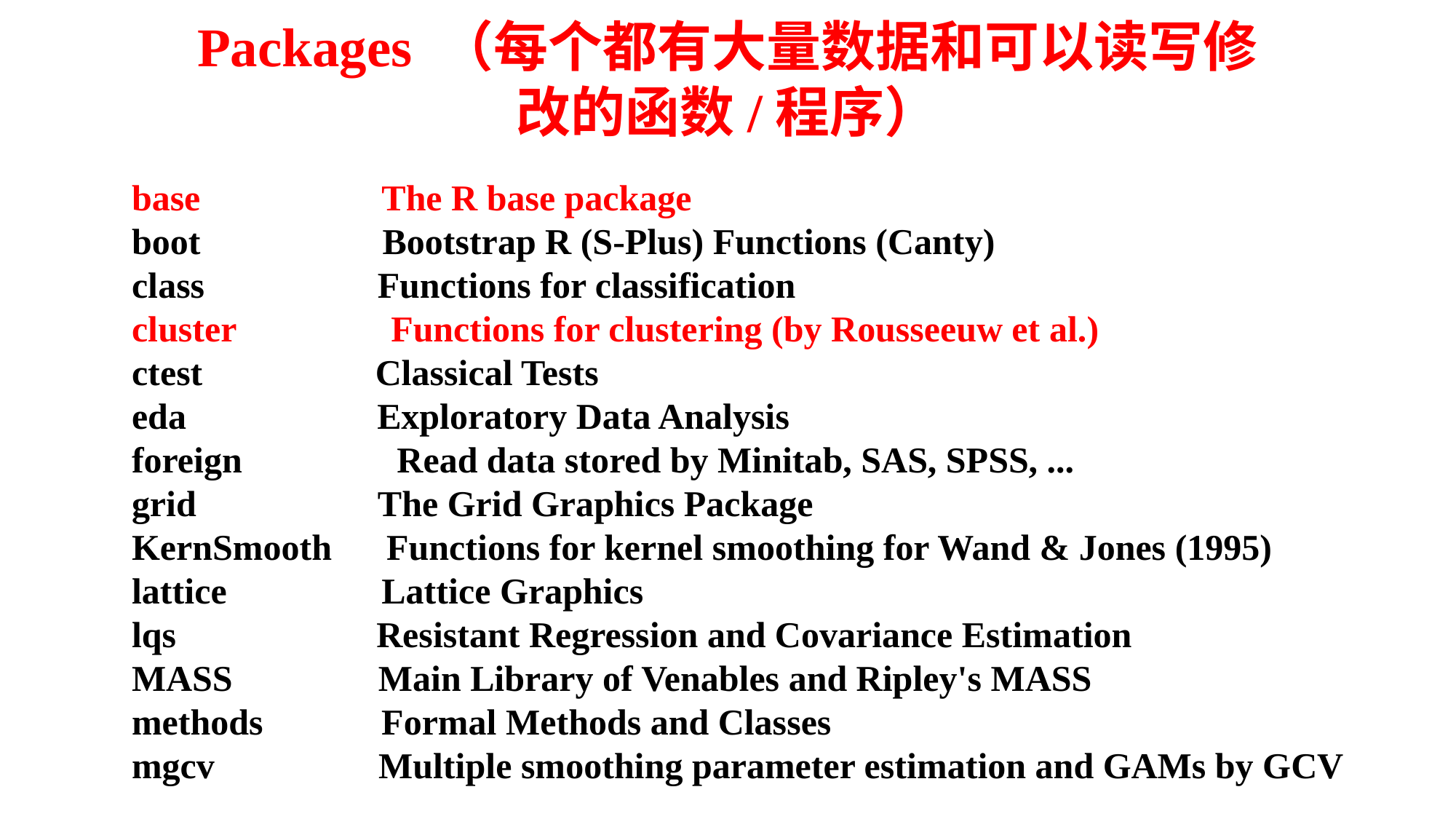

# Packages （每个都有大量数据和可以读写修改的函数/程序）
base                    The R base package
boot                    Bootstrap R (S-Plus) Functions (Canty)
class                   Functions for classification
cluster                 Functions for clustering (by Rousseeuw et al.)
ctest                   Classical Tests
eda                     Exploratory Data Analysis
foreign                 Read data stored by Minitab, SAS, SPSS, ...
grid                    The Grid Graphics Package
KernSmooth      Functions for kernel smoothing for Wand & Jones (1995)
lattice                 Lattice Graphics
lqs                      Resistant Regression and Covariance Estimation
MASS                Main Library of Venables and Ripley's MASS
methods             Formal Methods and Classes
mgcv                  Multiple smoothing parameter estimation and GAMs by GCV